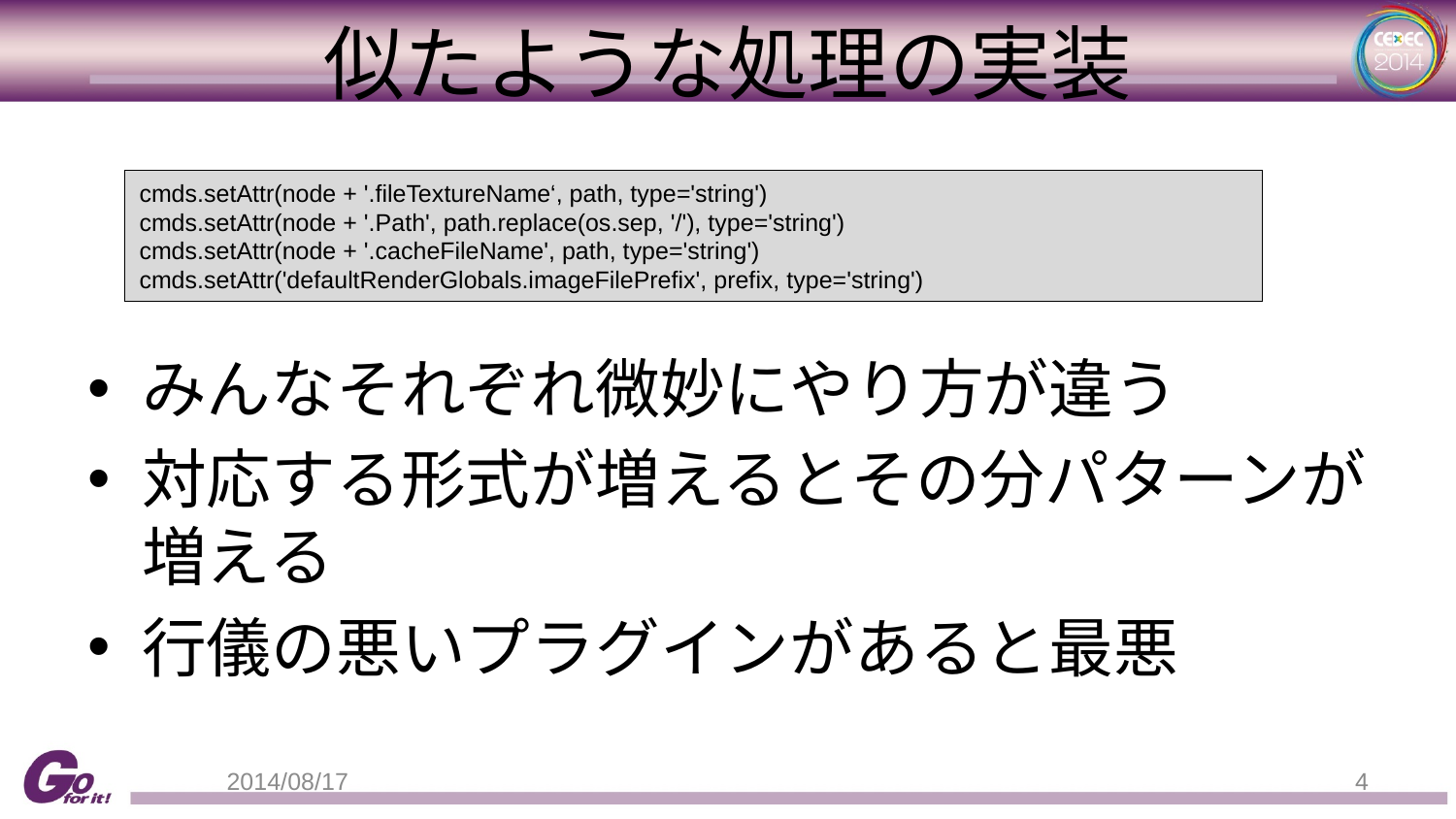

# 似たような処理の実装
cmds.setAttr(node + '.fileTextureName‘, path, type='string')
cmds.setAttr(node + '.Path', path.replace(os.sep, '/'), type='string')
cmds.setAttr(node + '.cacheFileName', path, type='string')
cmds.setAttr('defaultRenderGlobals.imageFilePrefix', prefix, type='string')
みんなそれぞれ微妙にやり方が違う
対応する形式が増えるとその分パターンが増える
行儀の悪いプラグインがあると最悪
2014/08/17
4